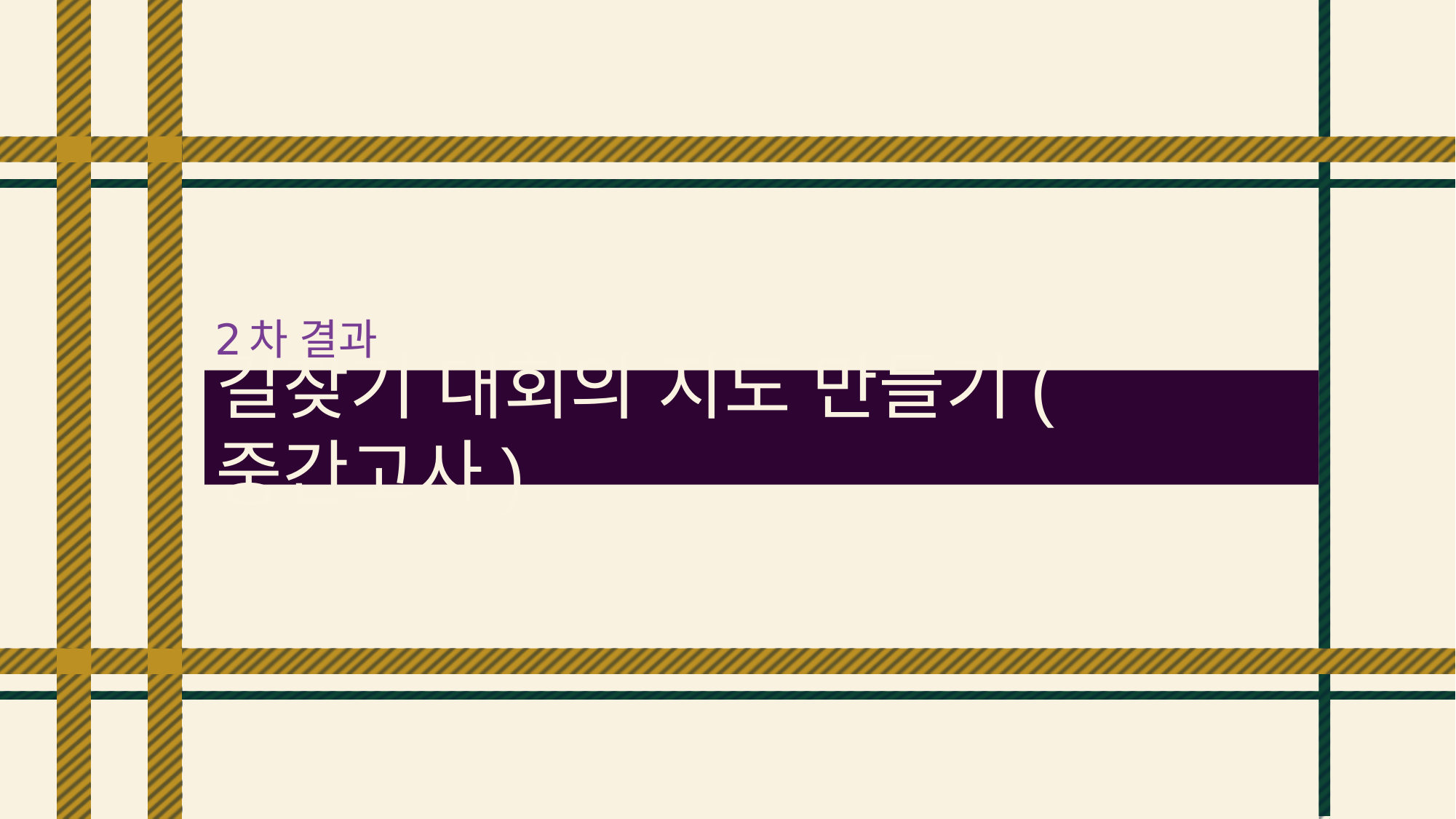

2차 결과
# 길찾기 대회의 지도 만들기(중간고사)